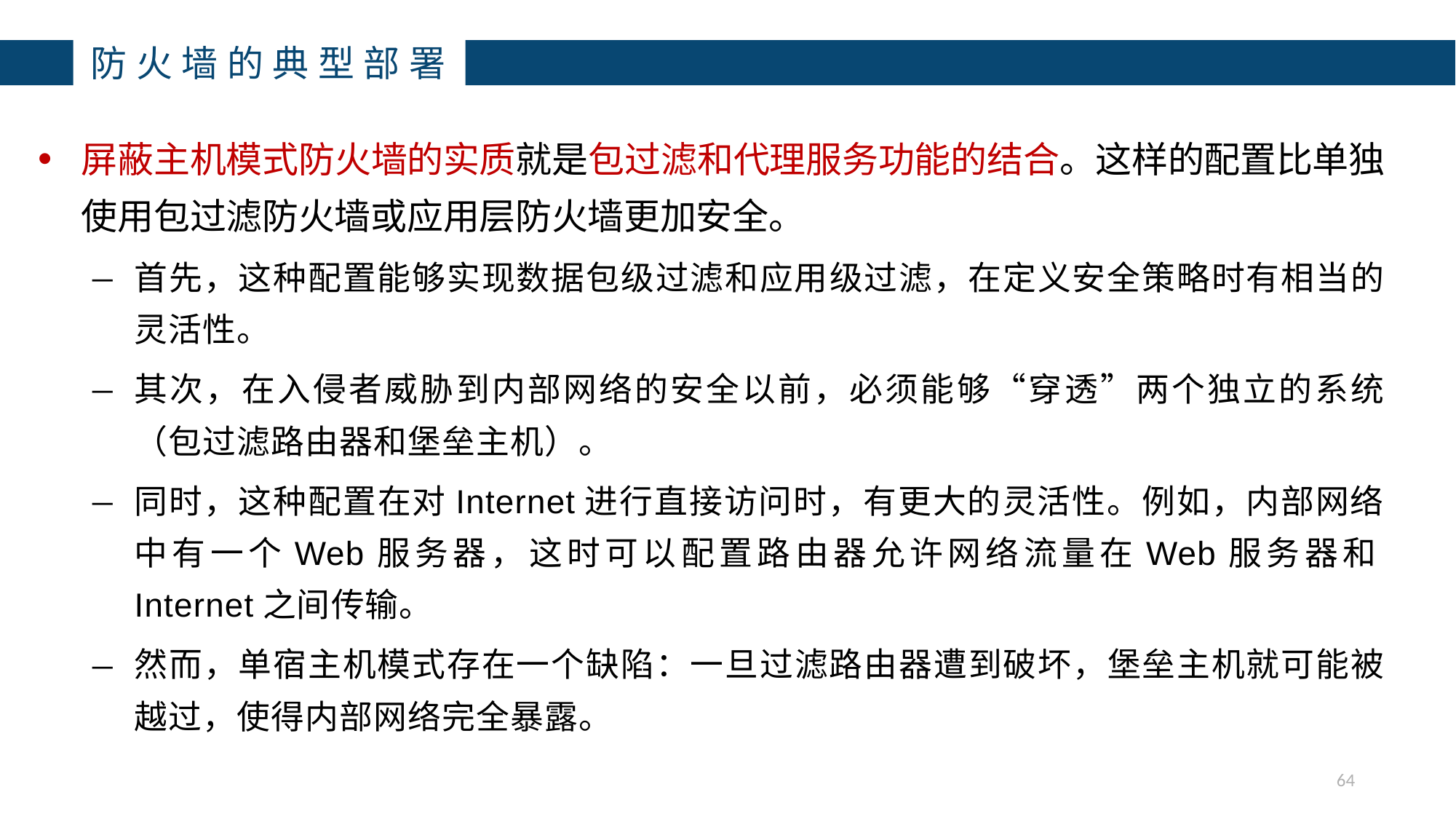

防火墙的典型部署

屏蔽主机模式防火墙的实质就是包过滤和代理服务功能的结合。这样的配置比单独使用包过滤防火墙或应用层防火墙更加安全。
首先，这种配置能够实现数据包级过滤和应用级过滤，在定义安全策略时有相当的灵活性。
其次，在入侵者威胁到内部网络的安全以前，必须能够“穿透”两个独立的系统（包过滤路由器和堡垒主机）。
同时，这种配置在对Internet进行直接访问时，有更大的灵活性。例如，内部网络中有一个Web服务器，这时可以配置路由器允许网络流量在Web服务器和Internet之间传输。
然而，单宿主机模式存在一个缺陷：一旦过滤路由器遭到破坏，堡垒主机就可能被越过，使得内部网络完全暴露。
64